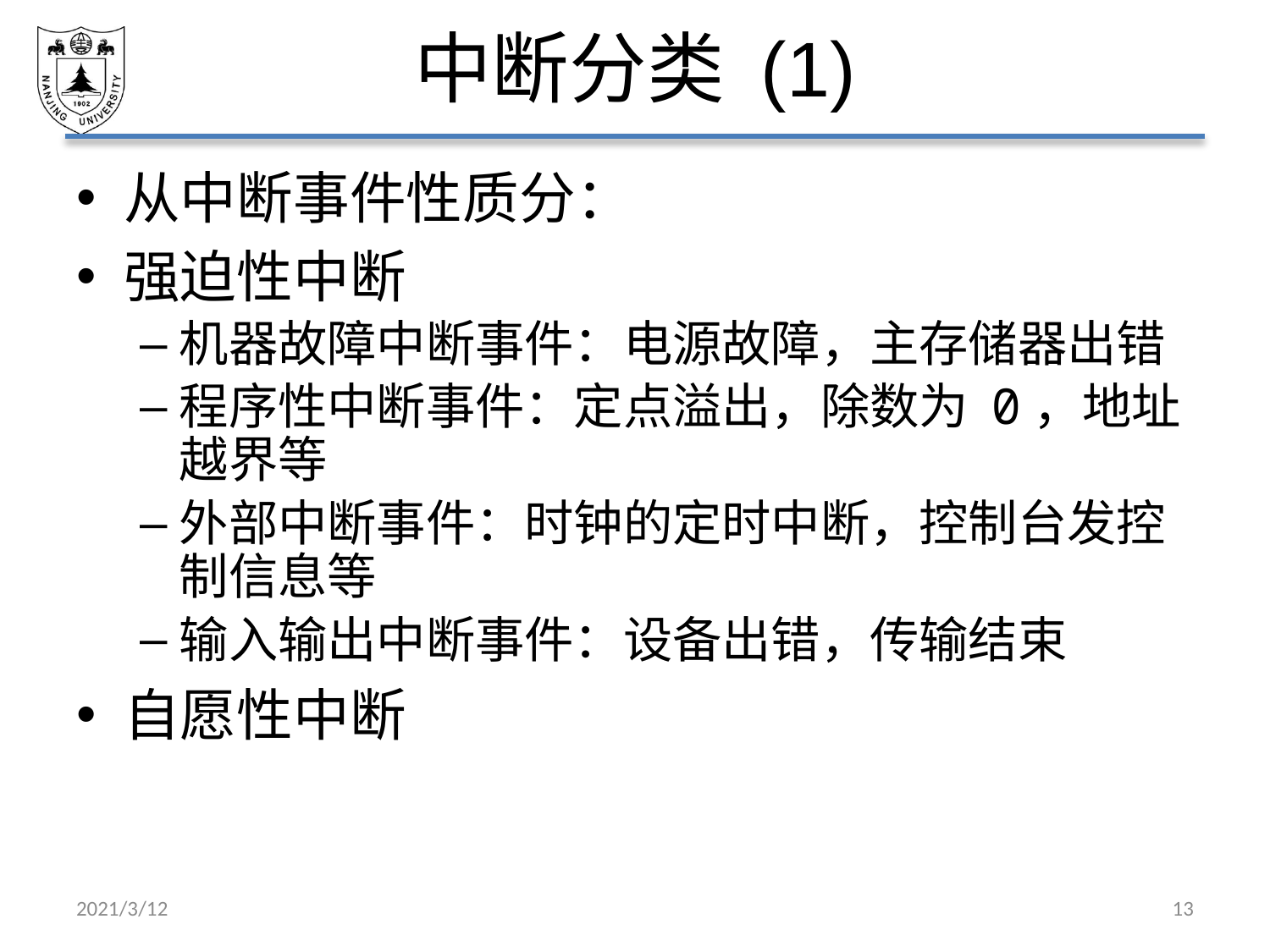

# 中断分类 (1)
从中断事件性质分：
强迫性中断
机器故障中断事件：电源故障，主存储器出错
程序性中断事件：定点溢出，除数为 0，地址越界等
外部中断事件：时钟的定时中断，控制台发控制信息等
输入输出中断事件：设备出错，传输结束
自愿性中断
2021/3/12
13